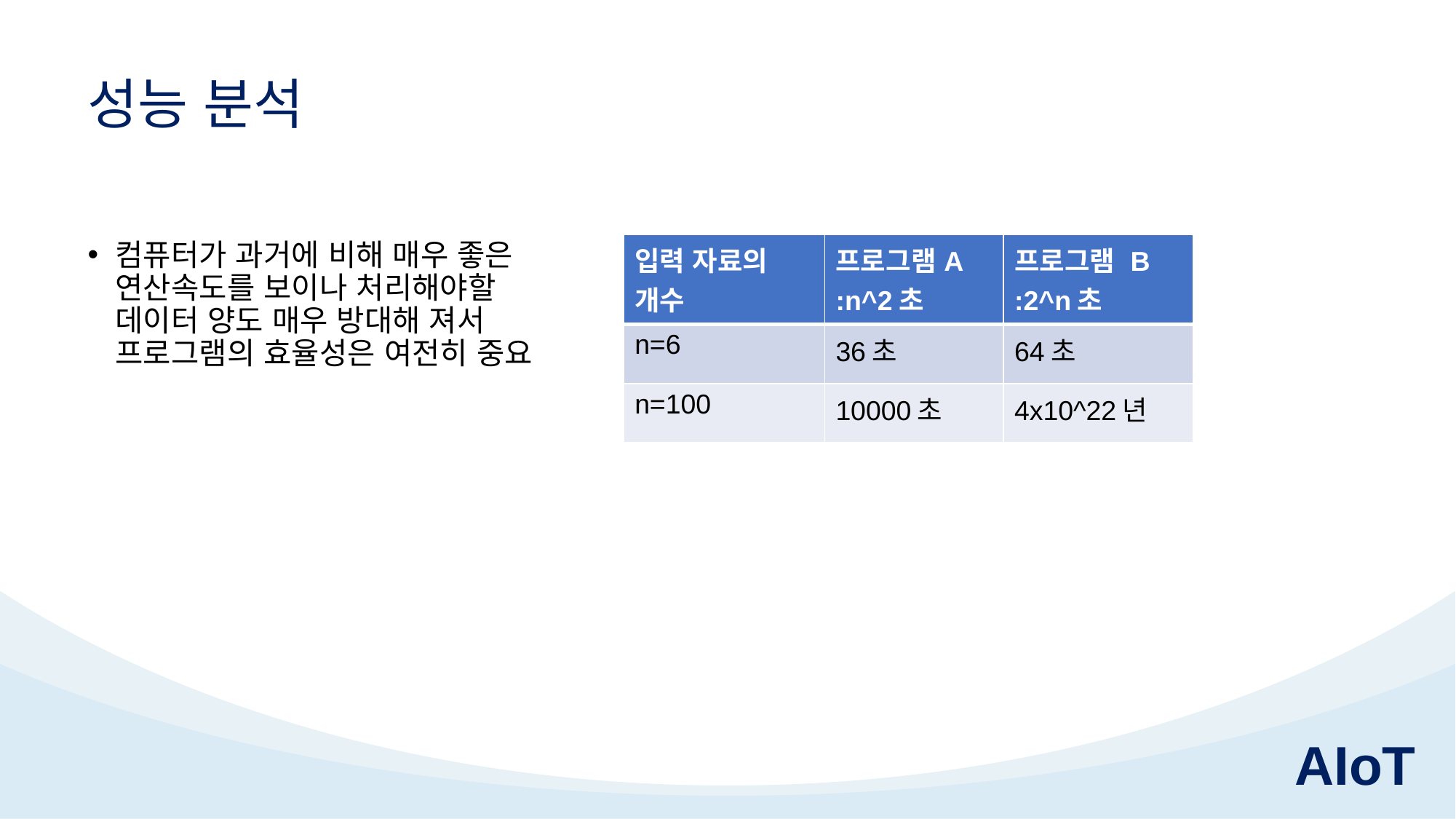

# 성능 분석
컴퓨터가 과거에 비해 매우 좋은 연산속도를 보이나 처리해야할 데이터 양도 매우 방대해 져서 프로그램의 효율성은 여전히 중요

| 입력 자료의 개수 | 프로그램A :n^2초 | 프로그램 B :2^n초 |
| --- | --- | --- |
| n=6 | 36초 | 64초 |
| n=100 | 10000초 | 4x10^22년 |